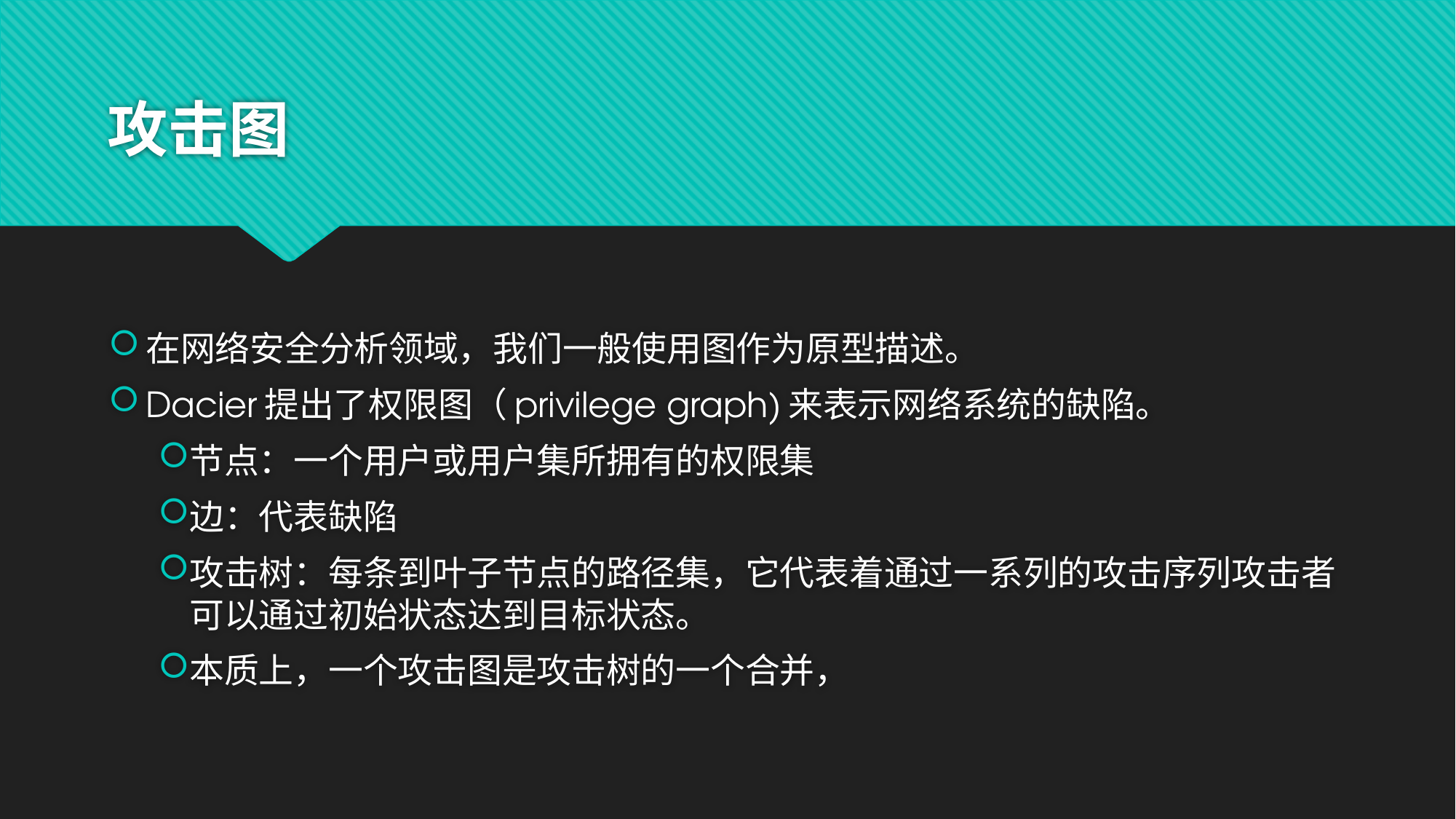

# 攻击图

在网络安全分析领域，我们一般使用图作为原型描述。
Dacier提出了权限图（privilege graph)来表示网络系统的缺陷。
节点：一个用户或用户集所拥有的权限集
边：代表缺陷
攻击树：每条到叶子节点的路径集，它代表着通过一系列的攻击序列攻击者可以通过初始状态达到目标状态。
本质上，一个攻击图是攻击树的一个合并，